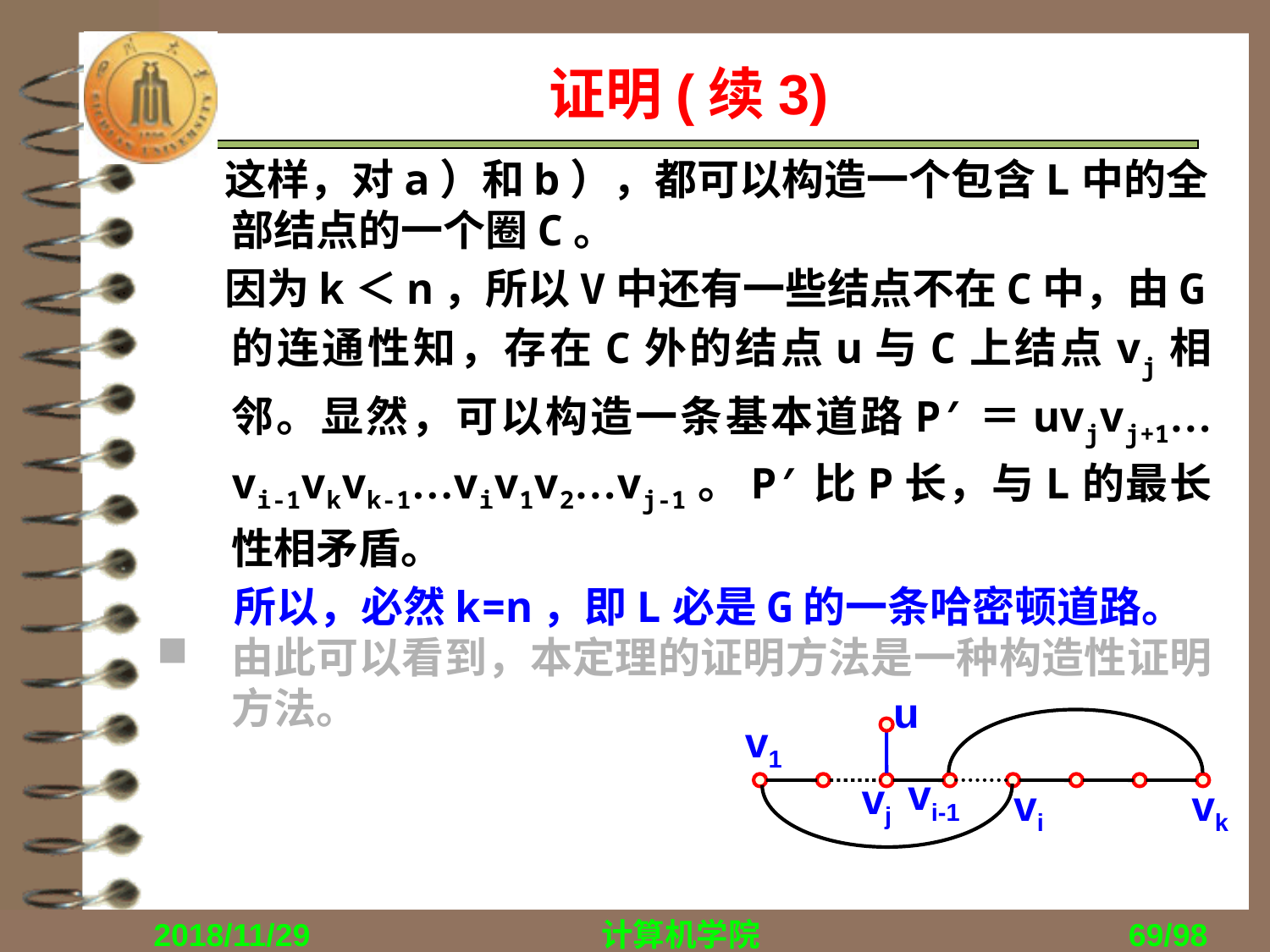

# 证明(续3)
      这样，对a）和b），都可以构造一个包含L中的全部结点的一个圈C。
      因为k＜n，所以V中还有一些结点不在C中，由G的连通性知，存在C外的结点u与C上结点vj相邻。显然，可以构造一条基本道路P′＝uvjvj+1…vi-1vkvk-1…viv1v2…vj-1。P′比P长，与L的最长性相矛盾。
       所以，必然k=n，即L必是G的一条哈密顿道路。
由此可以看到，本定理的证明方法是一种构造性证明方法。
u
v1

vi-1
vj
vi
vk

2018/11/29
计算机学院
69/98